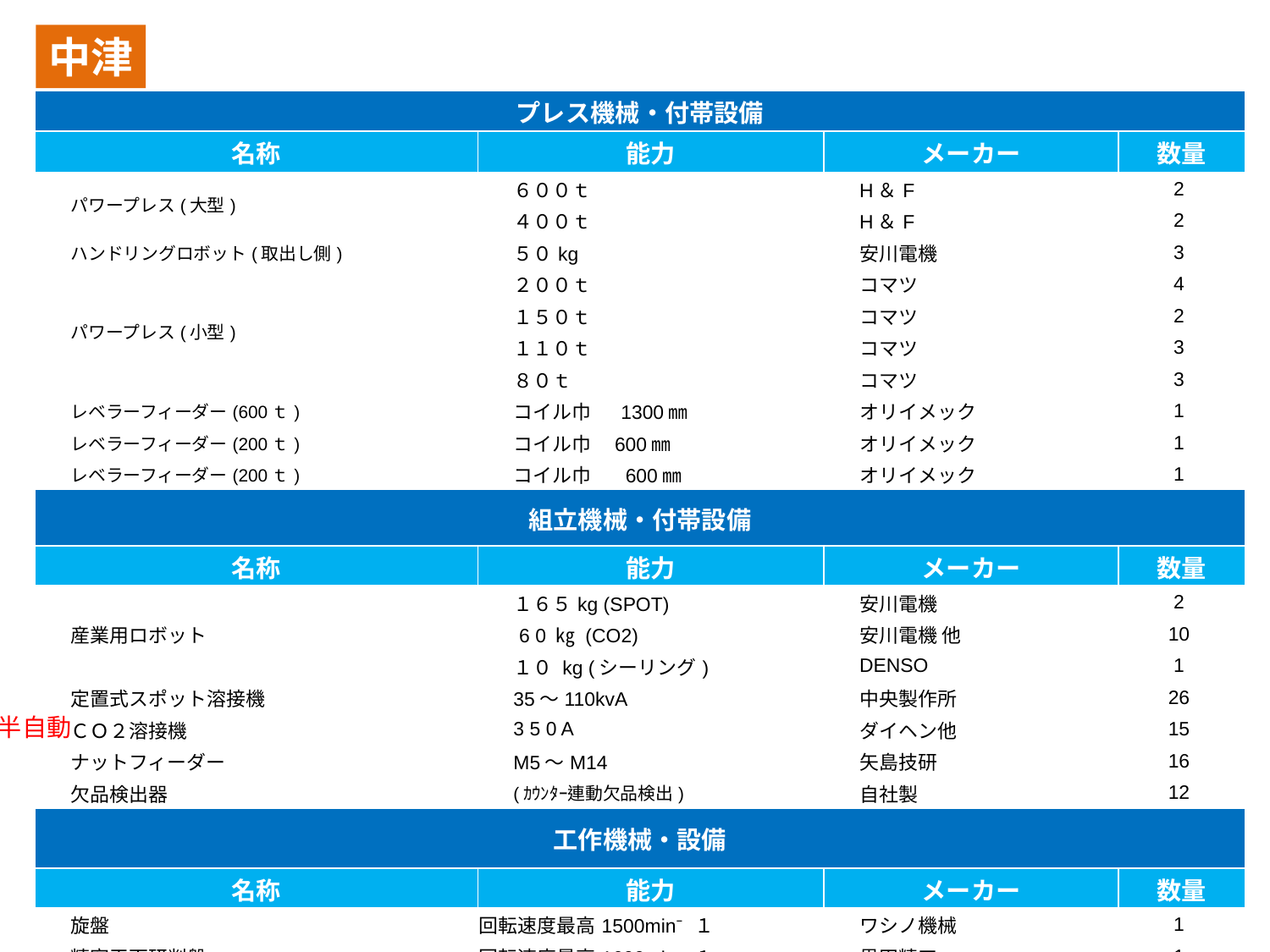

中津
| プレス機械・付帯設備 |  |  |  |
| --- | --- | --- | --- |
| 名称 | 能力 | メーカー | 数量 |
| パワープレス(大型) | ６００ｔ | H＆F | 2 |
|  | ４００ｔ | H＆F | 2 |
| ハンドリングロボット(取出し側) | ５０kg | 安川電機 | 3 |
| パワープレス(小型) | ２００ｔ | コマツ | 4 |
|  | １５０ｔ | コマツ | 2 |
|  | １１０ｔ | コマツ | 3 |
|  | ８０ｔ | コマツ | 3 |
| レベラーフィーダー(600ｔ) | コイル巾　 1300㎜ | オリイメック | 1 |
| レベラーフィーダー(200ｔ) | コイル巾 600㎜ | オリイメック | 1 |
| レベラーフィーダー(200ｔ) | コイル巾　 600㎜ | オリイメック | 1 |
| 組立機械・付帯設備 |  |  |  |
| 名称 | 能力 | メーカー | 数量 |
| 産業用ロボット | １６５kg (SPOT) | 安川電機 | 2 |
|  | 6 0 ㎏ (CO2) | 安川電機 他 | 10 |
|  | １０ kg (シーリング) | DENSO | 1 |
| 定置式スポット溶接機 | 35～110kvA | 中央製作所 | 26 |
| ＣＯ２溶接機 | 3 5 0 A | ダイヘン他 | 15 |
| ナットフィーダー | M5～M14 | 矢島技研 | 16 |
| 欠品検出器 | (ｶｳﾝﾀｰ連動欠品検出) | 自社製 | 12 |
| 工作機械・設備 |  |  |  |
| 名称 | 能力 | メーカー | 数量 |
| 旋盤 | 回転速度最高1500min⁻１ | ワシノ機械 | 1 |
| 精密平面研削盤 | 回転速度最高1600min⁻１ | 黒田精工 | 1 |
| フライス盤 | 回転速度最高1710min⁻１ | 山崎技研 | 1 |
| ラジアルボール盤 | 回転速度最高1985min⁻１ | OOYA | 1 |
| 卓上ボール盤 | 回転速度最高3050min⁻１ | 高儀 | 1 |
| コンターマシーン | 切断能力350mm(W)×200mm(H) | アマダ | 1 |
| バンドソー | 平鋼 200mm×100ｍｍ | 新ダイワ | 1 |
| エアープラズマ切断機 | 直流60A | Panasonic | 1 |
| シャーリング | MAX：t4.5mm×2060mm | 相澤鉄工所 | 1 |
| 搬送機械・設備 |  |  |  |
| 名称 | 能力 | メーカー | 数量 |
| クレーン | １ ０ t | 日本ホイスト | 2 |
|  | 4 . 8 t | 日本ホイスト | 2 |
|  | 1 . 0 t | 日立製作所 | 2 |
| フォークリフト | 3 . 0 t | 日産 | 1 |
|  | 2 . 0 t | TCM | 1 |
|  | 1 . 8 t | 日産 | 2 |
|  | 1 . 6 t | 日産 | 1 |
|  | 1 . 5 t (リーチ) | 日産 | 1 |
| 測定機器・設備 |  |  |  |
| 名称 | 能力 | メーカー | 数量 |
| レイアウトマシン | 2,000×3,000 | 東京貿易システム | 1 |
| 溶接電流計 | ー | スポットロン | 1 |
| デジタル加圧計 | 1 . 0ｔ | スポットロン | 1 |
| 押し込み試験機 | 5 . 0 t | 自社製 | 1 |
| 溶接マクロ試験機 | ー | DINOキャプチャー | 1 |
半自動